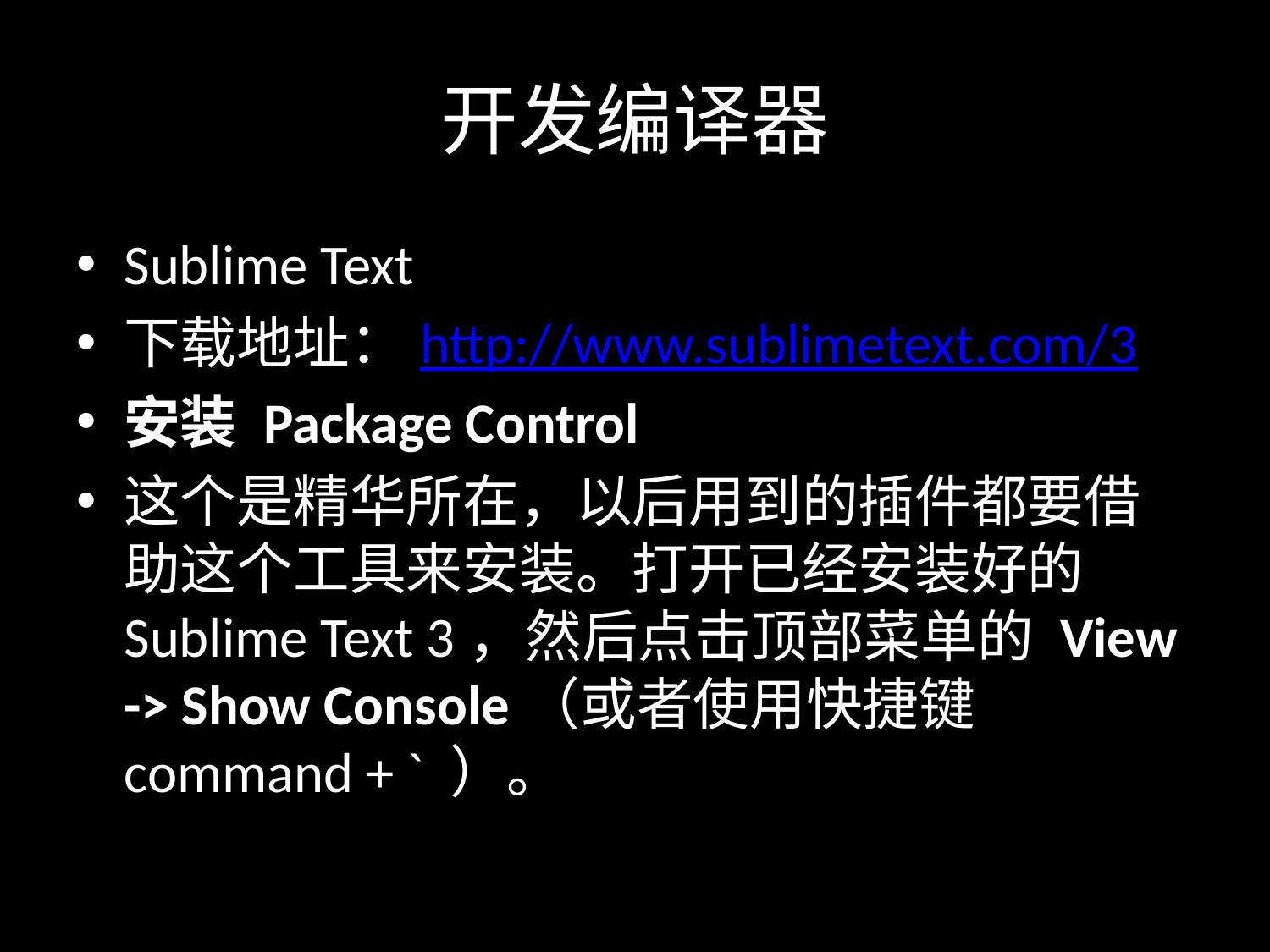

# 开发编译器
Sublime Text
下载地址：http://www.sublimetext.com/3
安装 Package Control
这个是精华所在，以后用到的插件都要借助这个工具来安装。打开已经安装好的 Sublime Text 3，然后点击顶部菜单的 View -> Show Console（或者使用快捷键 command + ` ）。